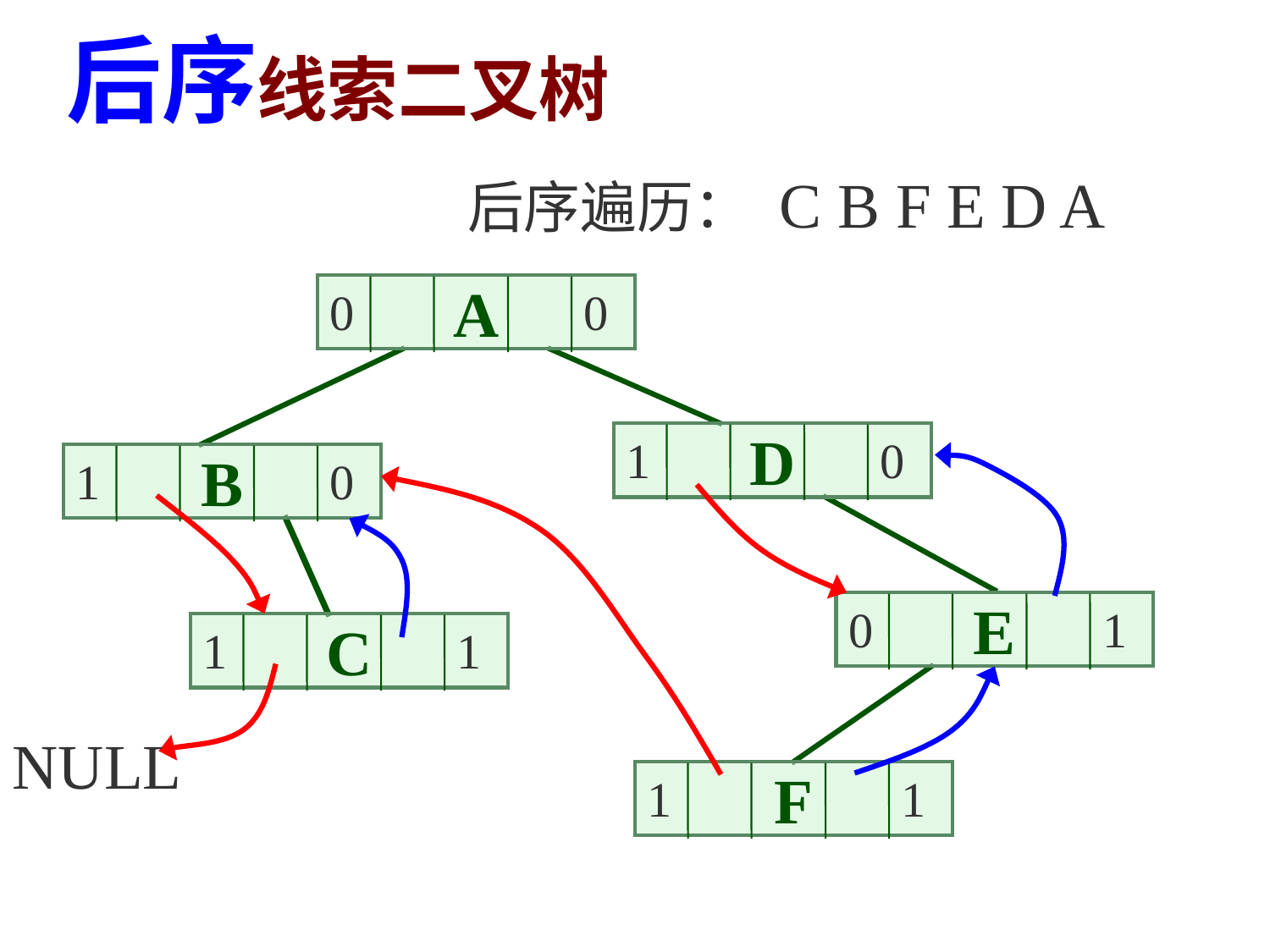

后序线索二叉树
后序遍历： C B F E D A
A

0
0

D

1
0
B

1
0

E

0
1
C

1
1

NULL
F

1
1